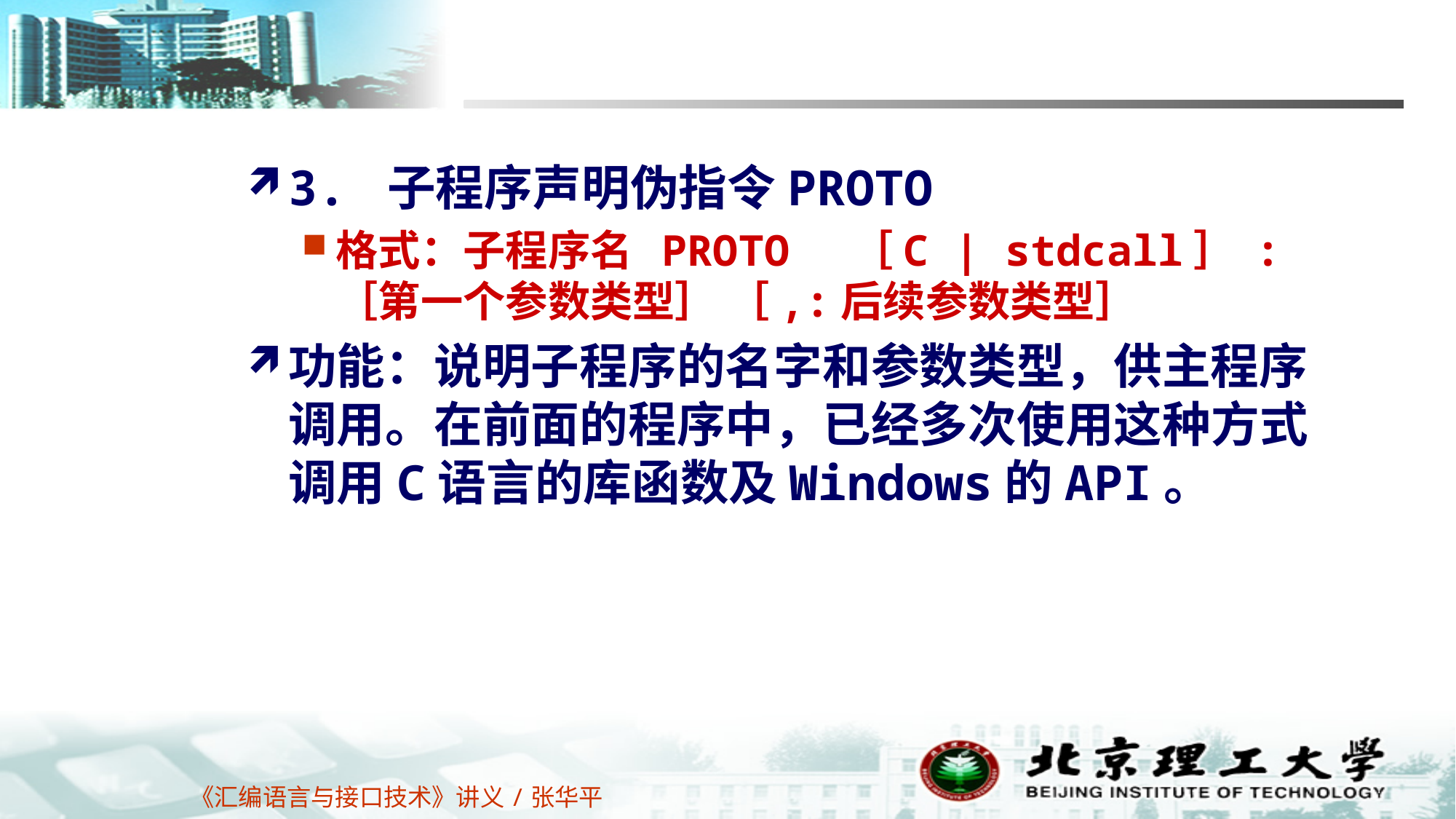

3. 子程序声明伪指令PROTO
格式：子程序名  PROTO  ［C | stdcall］ :［第一个参数类型］ ［,:后续参数类型］
功能：说明子程序的名字和参数类型，供主程序调用。在前面的程序中，已经多次使用这种方式调用C语言的库函数及Windows的API。